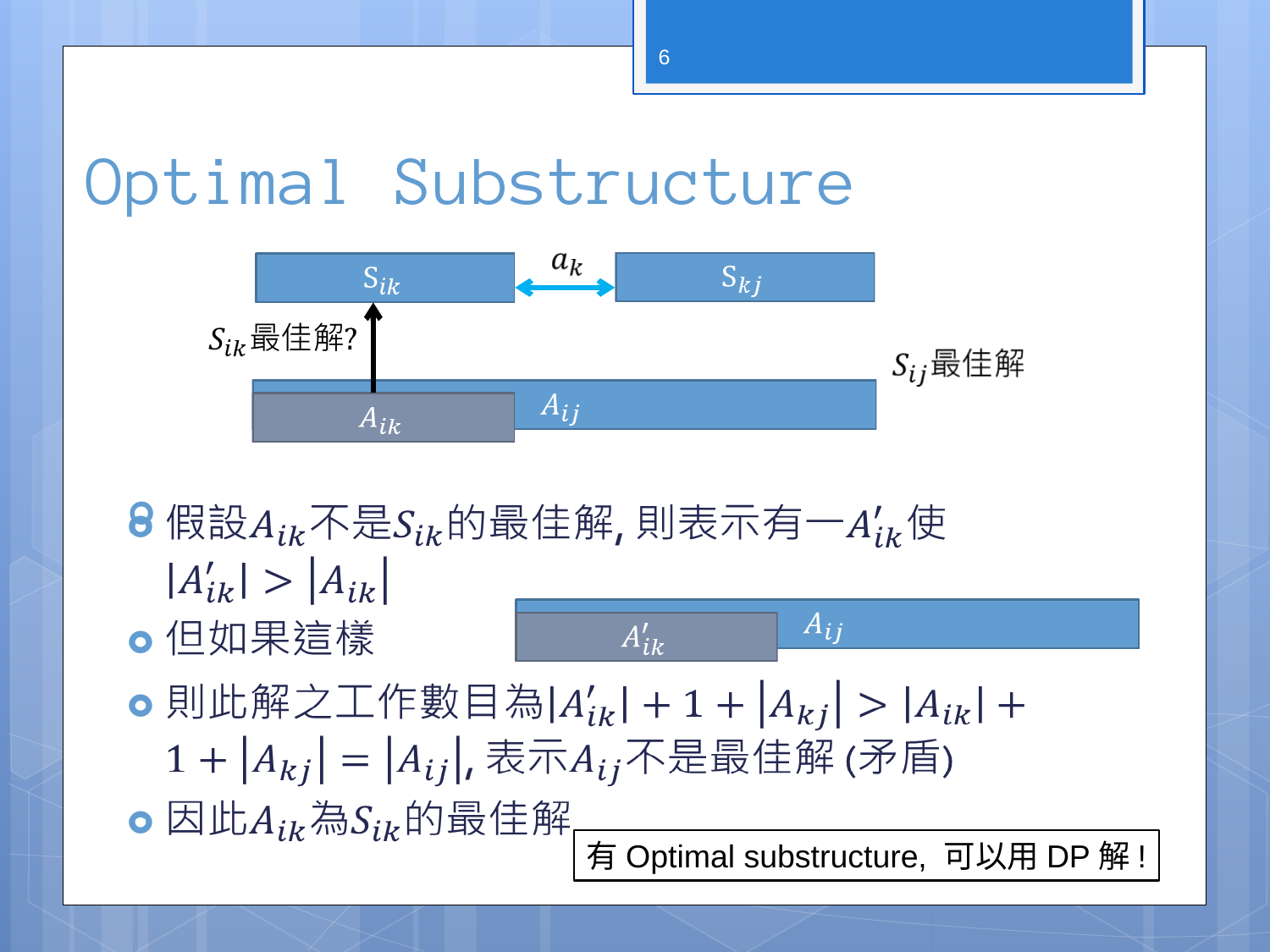

6
# Optimal Substructure

有Optimal substructure, 可以用DP解!